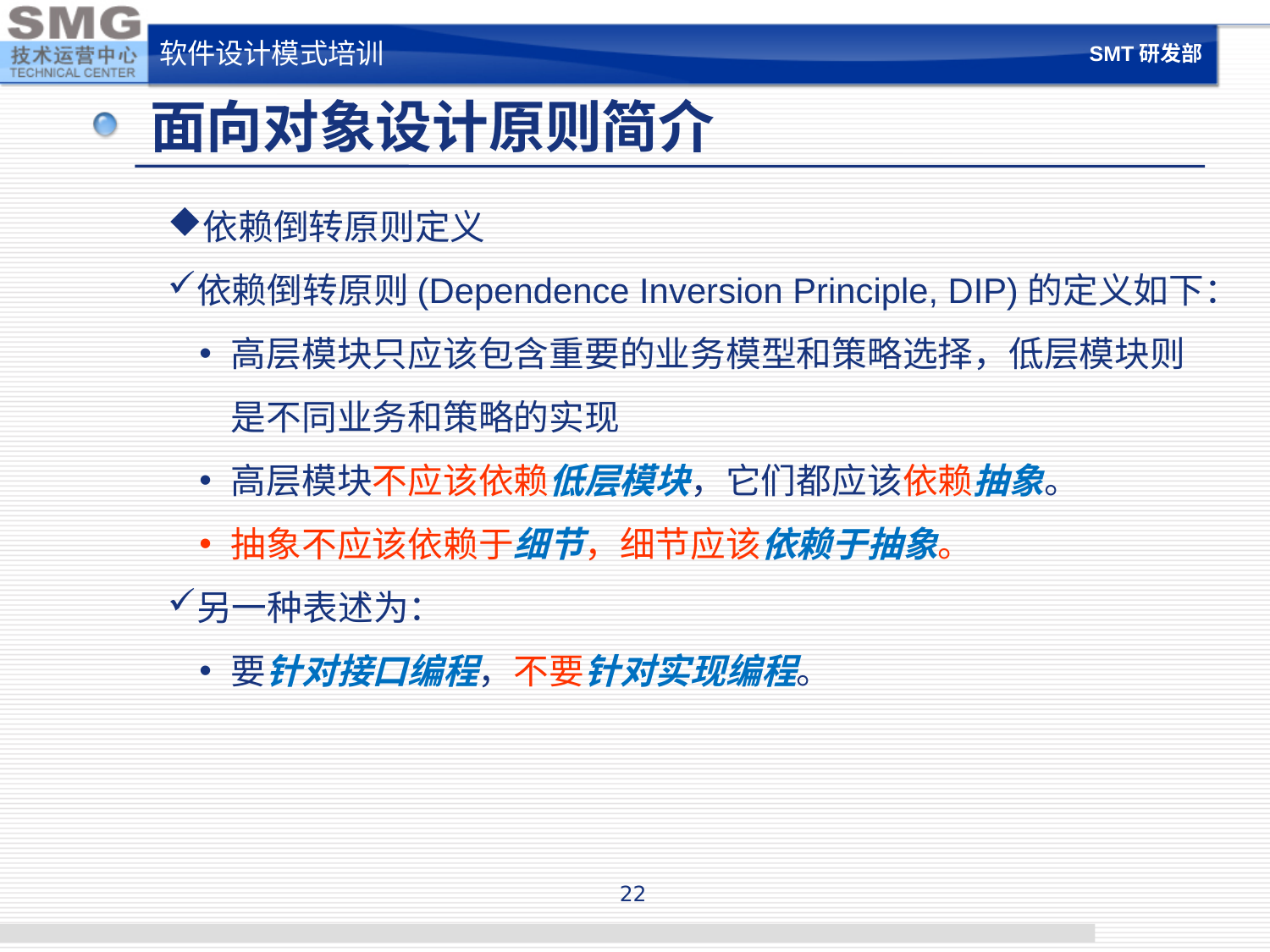

SMT研发部
软件设计模式培训
# 面向对象设计原则简介
依赖倒转原则定义
依赖倒转原则(Dependence Inversion Principle, DIP)的定义如下：
高层模块只应该包含重要的业务模型和策略选择，低层模块则是不同业务和策略的实现
高层模块不应该依赖低层模块，它们都应该依赖抽象。
抽象不应该依赖于细节，细节应该依赖于抽象。
另一种表述为：
要针对接口编程，不要针对实现编程。

22